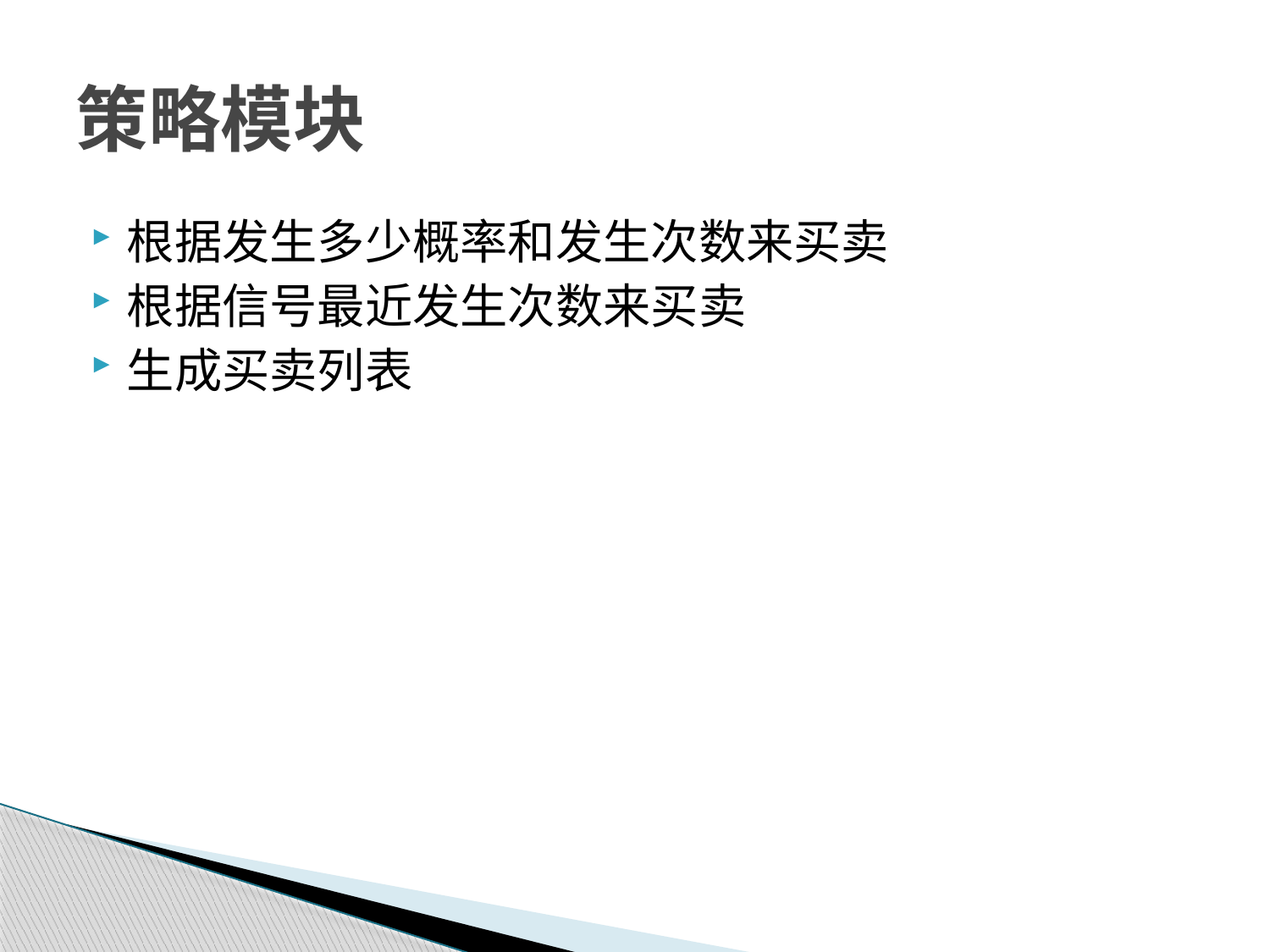

# 策略模块
根据发生多少概率和发生次数来买卖
根据信号最近发生次数来买卖
生成买卖列表